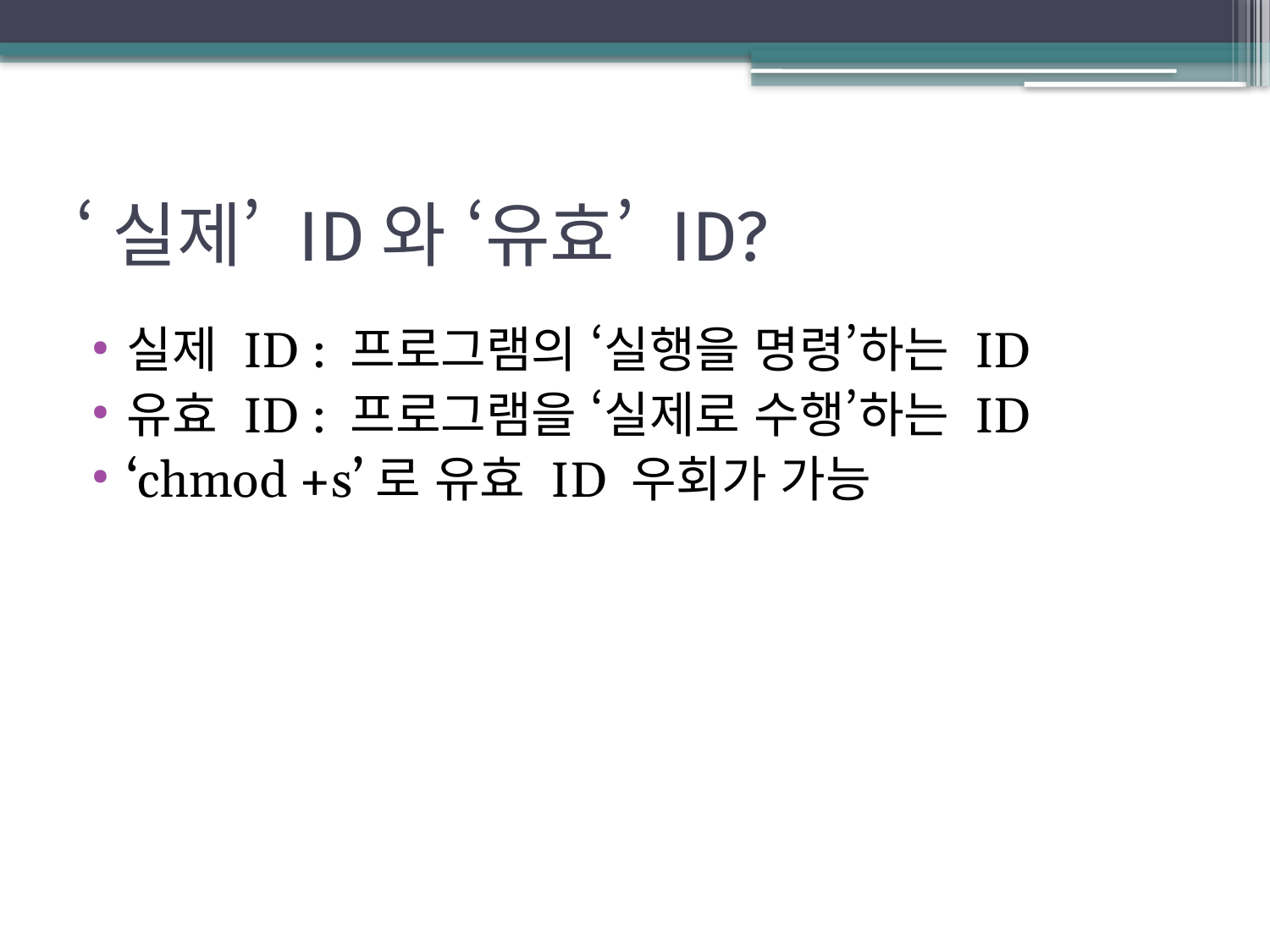

# ‘실제’ ID와 ‘유효’ ID?
실제 ID : 프로그램의 ‘실행을 명령’하는 ID
유효 ID : 프로그램을 ‘실제로 수행’하는 ID
‘chmod +s’로 유효 ID 우회가 가능